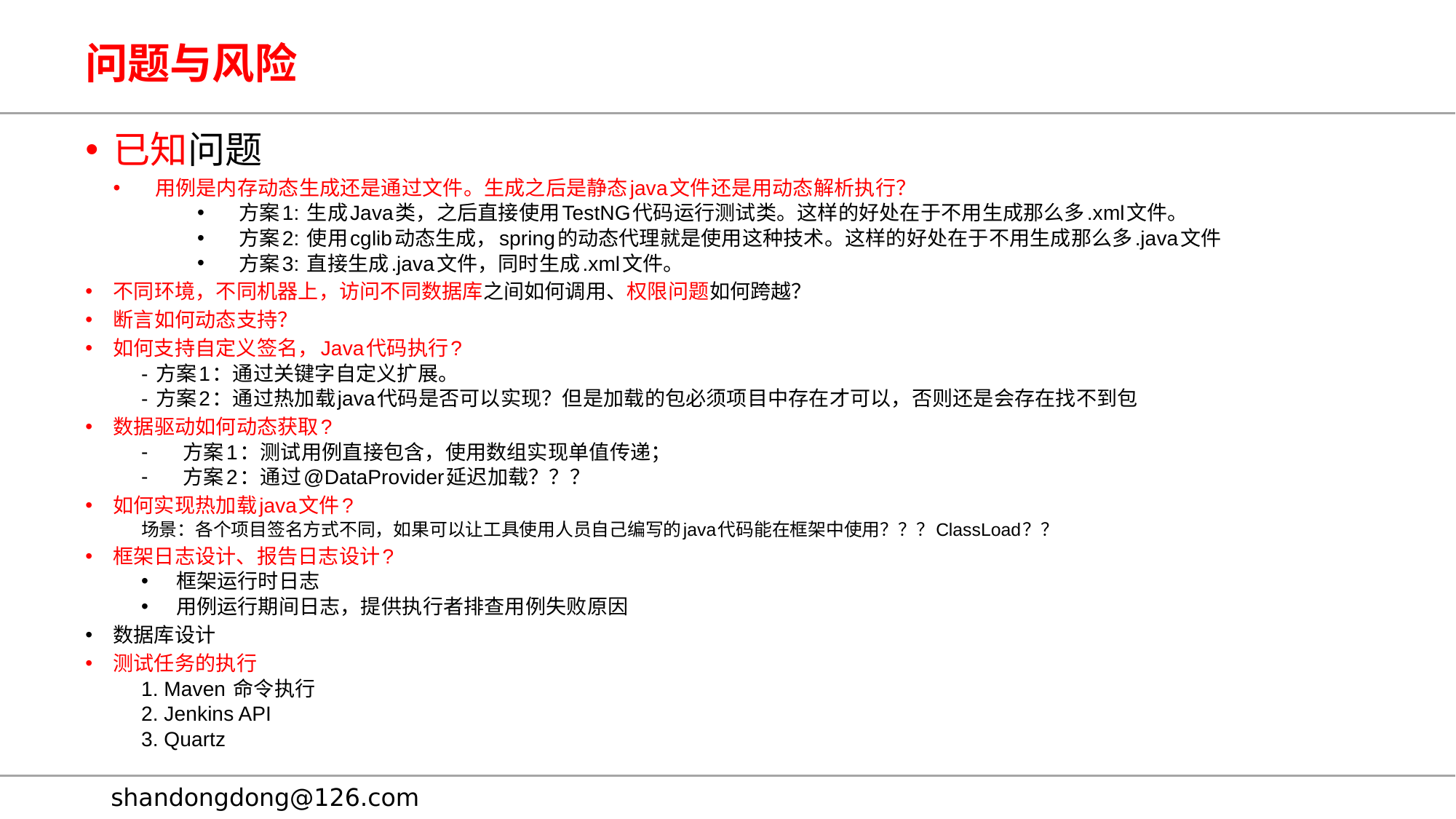

# 问题与风险
已知问题
用例是内存动态生成还是通过文件。生成之后是静态java文件还是用动态解析执行？
方案1: 生成Java类，之后直接使用TestNG代码运行测试类。这样的好处在于不用生成那么多.xml文件。
方案2: 使用cglib动态生成，spring的动态代理就是使用这种技术。这样的好处在于不用生成那么多.java文件
方案3: 直接生成.java文件，同时生成.xml文件。
不同环境，不同机器上，访问不同数据库之间如何调用、权限问题如何跨越？
断言如何动态支持？
如何支持自定义签名，Java代码执行?
- 方案1：通过关键字自定义扩展。
- 方案2：通过热加载java代码是否可以实现？但是加载的包必须项目中存在才可以，否则还是会存在找不到包
数据驱动如何动态获取?
方案1：测试用例直接包含，使用数组实现单值传递；
方案2：通过@DataProvider延迟加载？？？
如何实现热加载java文件?
场景：各个项目签名方式不同，如果可以让工具使用人员自己编写的java代码能在框架中使用？？？ClassLoad？？
框架日志设计、报告日志设计?
框架运行时日志
用例运行期间日志，提供执行者排查用例失败原因
数据库设计
测试任务的执行
1. Maven 命令执行
2. Jenkins API
3. Quartz